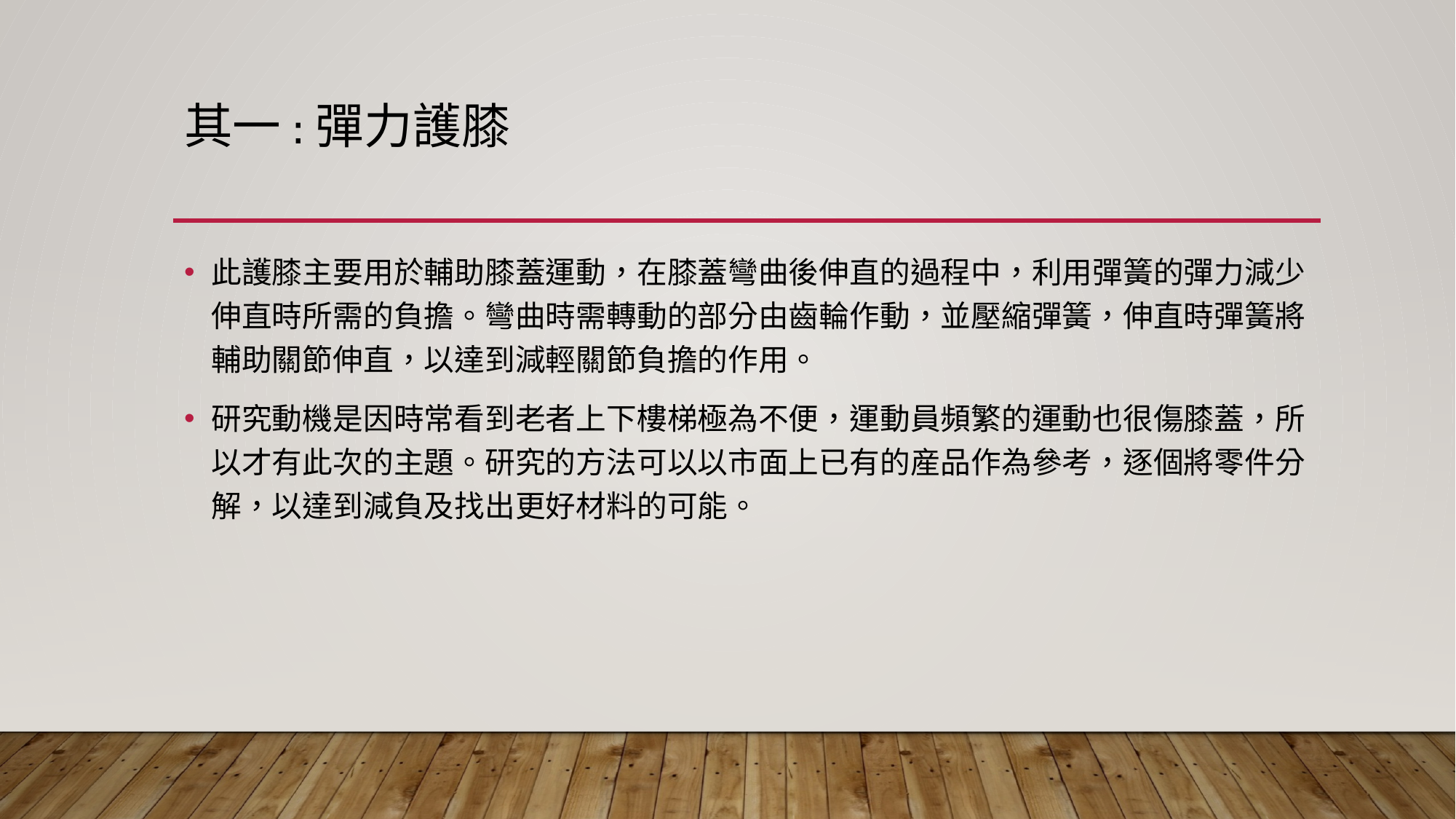

# 其一:彈力護膝
此護膝主要用於輔助膝蓋運動，在膝蓋彎曲後伸直的過程中，利用彈簧的彈力減少伸直時所需的負擔。彎曲時需轉動的部分由齒輪作動，並壓縮彈簧，伸直時彈簧將輔助關節伸直，以達到減輕關節負擔的作用。
研究動機是因時常看到老者上下樓梯極為不便，運動員頻繁的運動也很傷膝蓋，所以才有此次的主題。研究的方法可以以市面上已有的産品作為參考，逐個將零件分解，以達到減負及找出更好材料的可能。